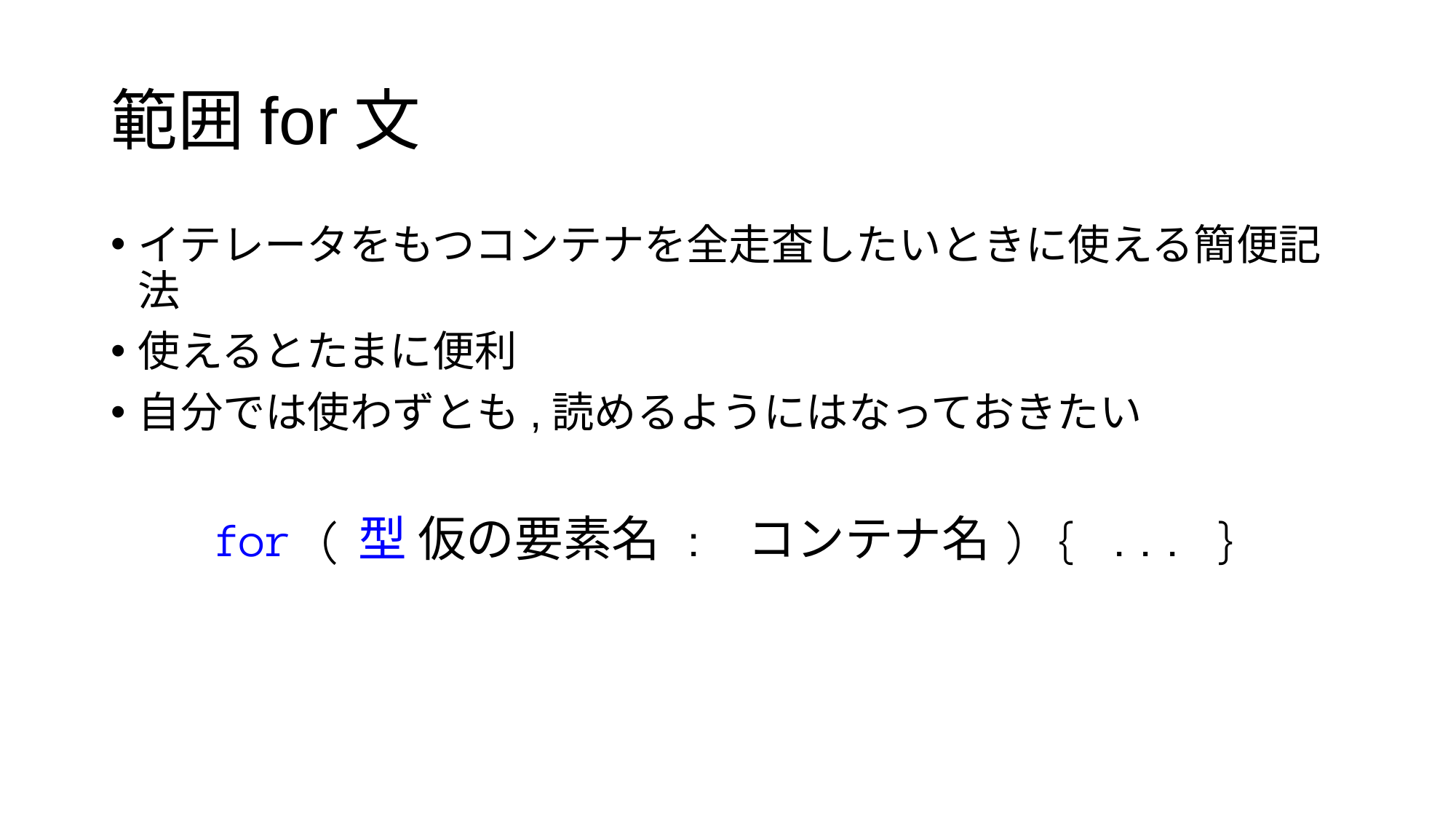

# 範囲for文
イテレータをもつコンテナを全走査したいときに使える簡便記法
使えるとたまに便利
自分では使わずとも,読めるようにはなっておきたい
for (型 仮の要素名 : コンテナ名) { ... }